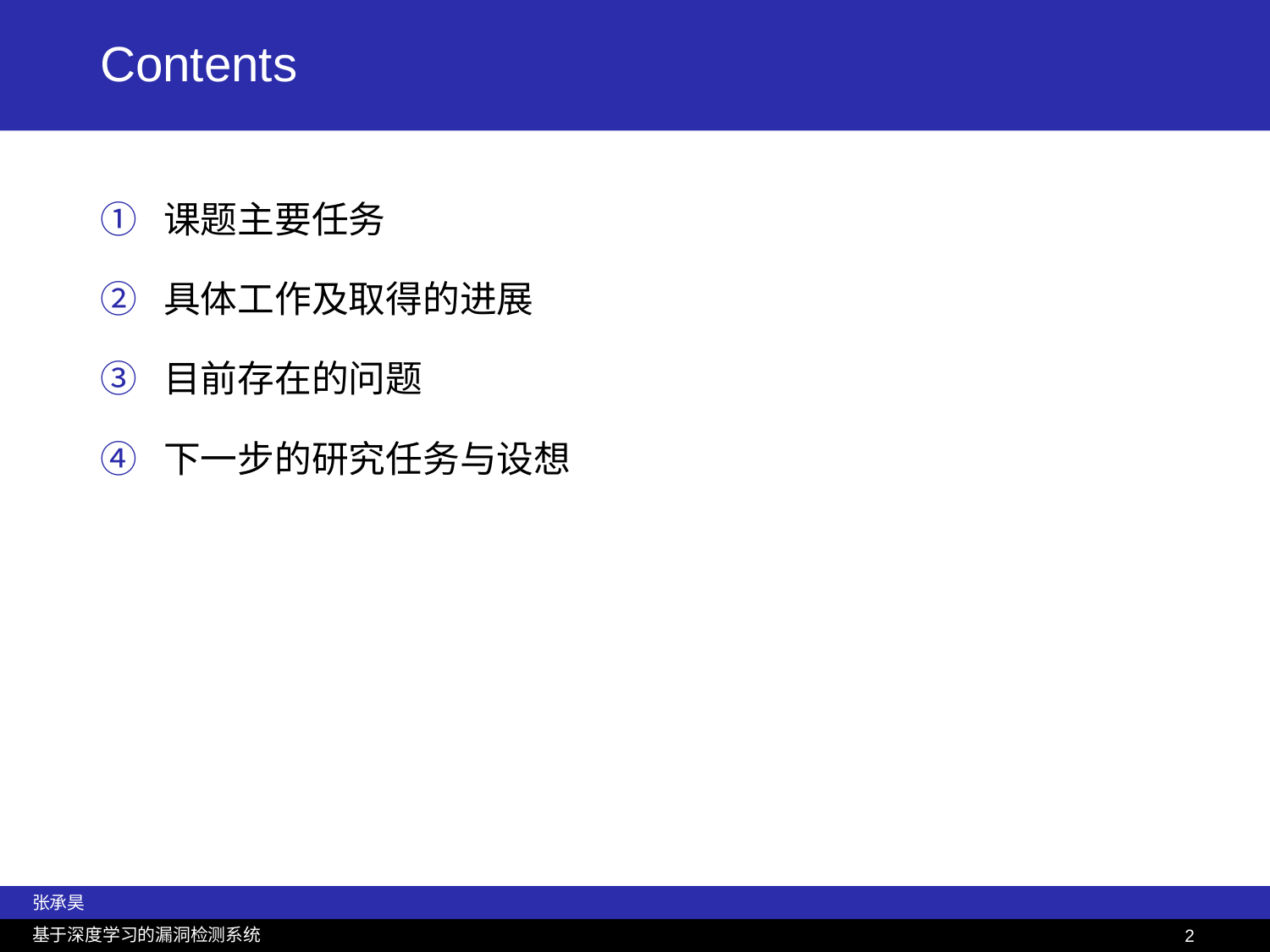

# Contents
课题主要任务
具体工作及取得的进展
目前存在的问题
下一步的研究任务与设想